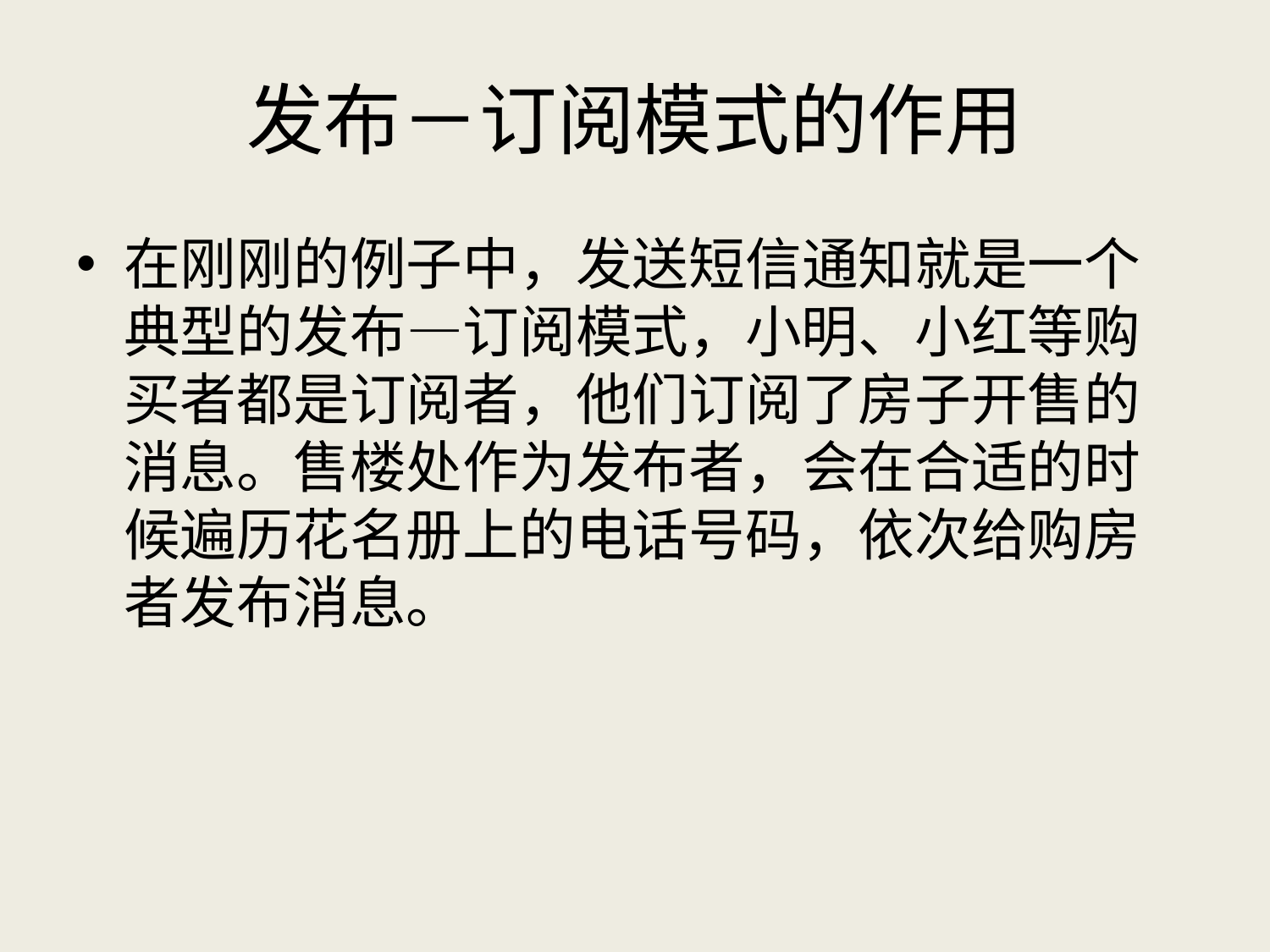

# 发布－订阅模式的作用
在刚刚的例子中，发送短信通知就是一个典型的发布—订阅模式，小明、小红等购买者都是订阅者，他们订阅了房子开售的消息。售楼处作为发布者，会在合适的时候遍历花名册上的电话号码，依次给购房者发布消息。